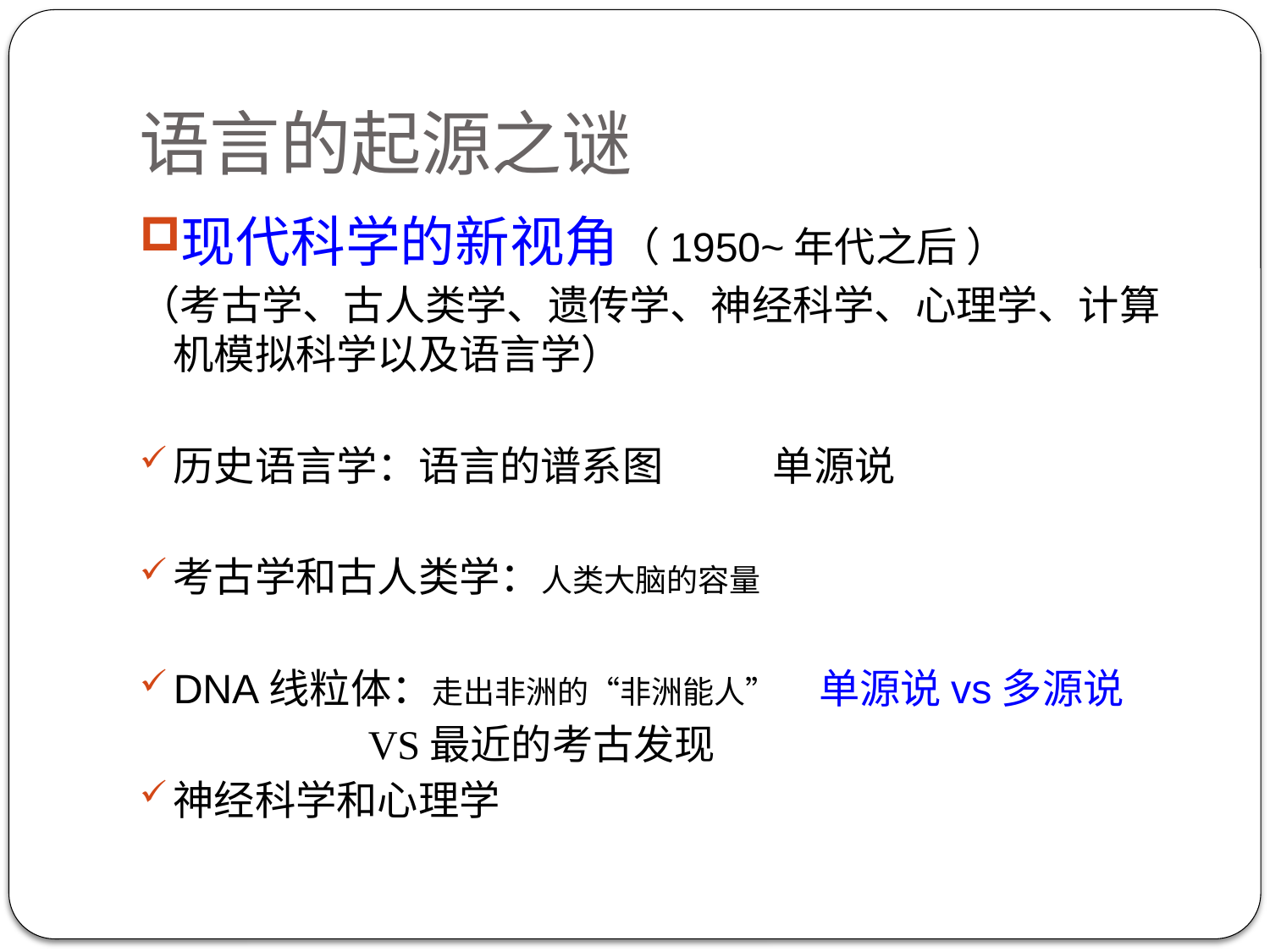

# 语言的起源之谜
现代科学的新视角（1950~年代之后 ）
（考古学、古人类学、遗传学、神经科学、心理学、计算机模拟科学以及语言学）

历史语言学：语言的谱系图            单源说

考古学和古人类学：人类大脑的容量

DNA线粒体：走出非洲的“非洲能人”      单源说vs多源说
                    VS最近的考古发现
神经科学和心理学